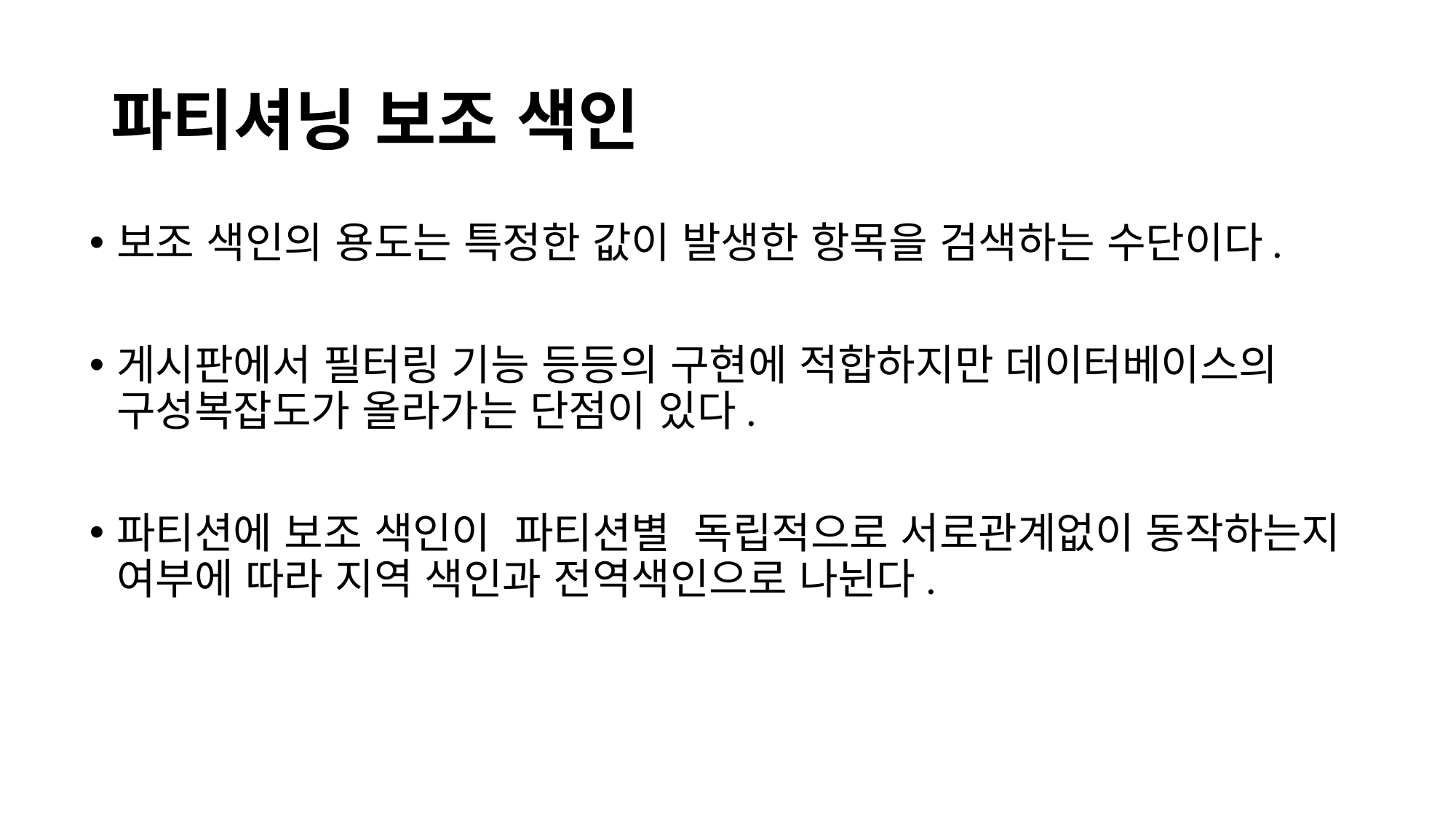

# 파티셔닝 보조 색인
보조 색인의 용도는 특정한 값이 발생한 항목을 검색하는 수단이다.

게시판에서 필터링 기능 등등의 구현에 적합하지만 데이터베이스의 구성복잡도가 올라가는 단점이 있다.

파티션에 보조 색인이  파티션별  독립적으로 서로관계없이 동작하는지 여부에 따라 지역 색인과 전역색인으로 나뉜다.